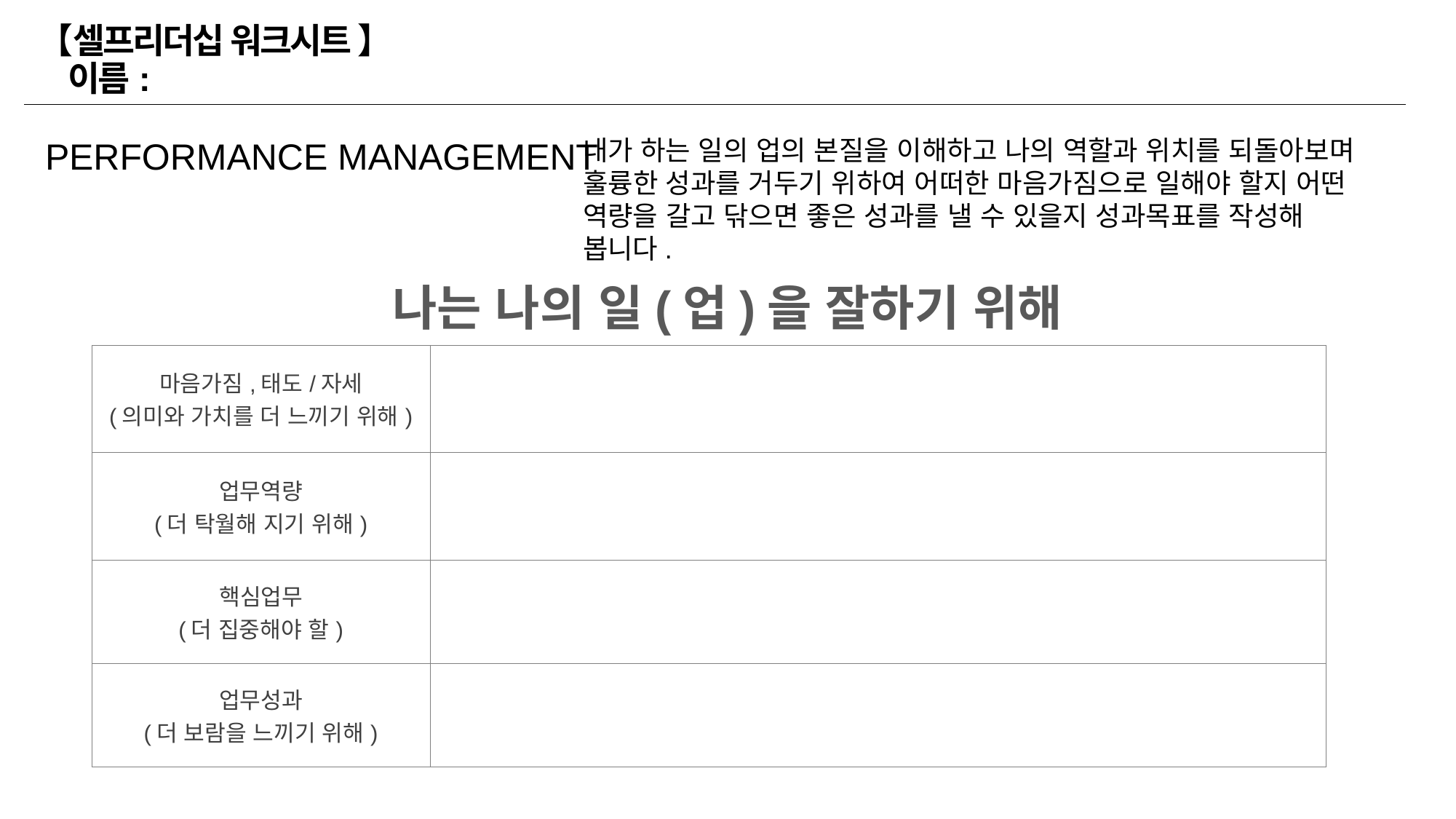

【셀프리더십 워크시트 】                                                                                                                             이름:
 PERFORMANCE MANAGEMENT
내가 하는 일의 업의 본질을 이해하고 나의 역할과 위치를 되돌아보며 훌륭한 성과를 거두기 위하여 어떠한 마음가짐으로 일해야 할지 어떤 역량을 갈고 닦으면 좋은 성과를 낼 수 있을지 성과목표를 작성해 봅니다.
나는 나의 일(업)을 잘하기 위해
| 마음가짐,태도/자세 (의미와 가치를 더 느끼기 위해) |  |
| --- | --- |
| 업무역량 (더 탁월해 지기 위해) |  |
| 핵심업무 (더 집중해야 할) |  |
| 업무성과 (더 보람을 느끼기 위해) |  |